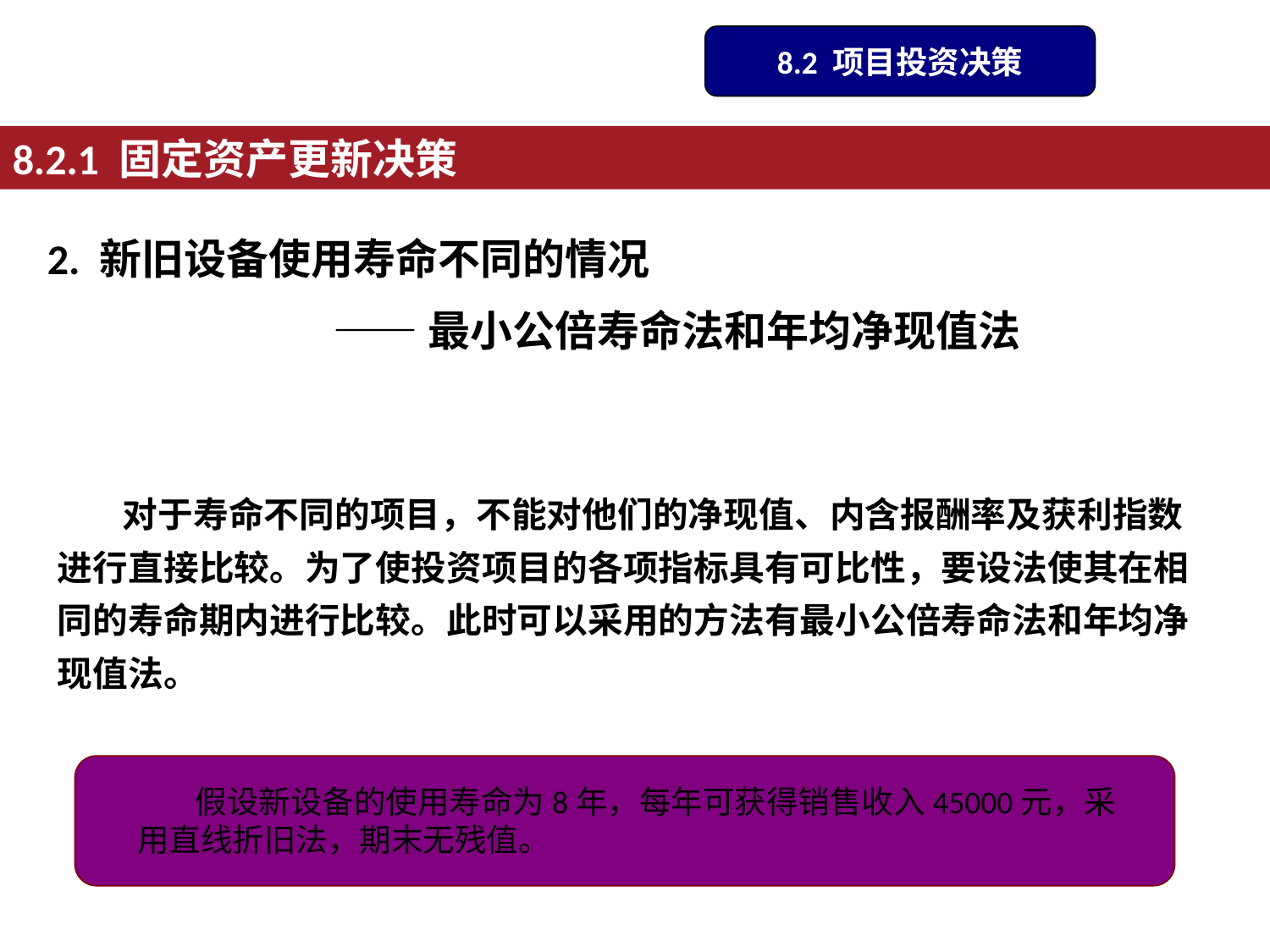

8.2 项目投资决策
8.2.1 固定资产更新决策
2. 新旧设备使用寿命不同的情况
                              ——最小公倍寿命法和年均净现值法
        对于寿命不同的项目，不能对他们的净现值、内含报酬率及获利指数进行直接比较。为了使投资项目的各项指标具有可比性，要设法使其在相同的寿命期内进行比较。此时可以采用的方法有最小公倍寿命法和年均净现值法。

       假设新设备的使用寿命为8年，每年可获得销售收入45000元，采用直线折旧法，期末无残值。